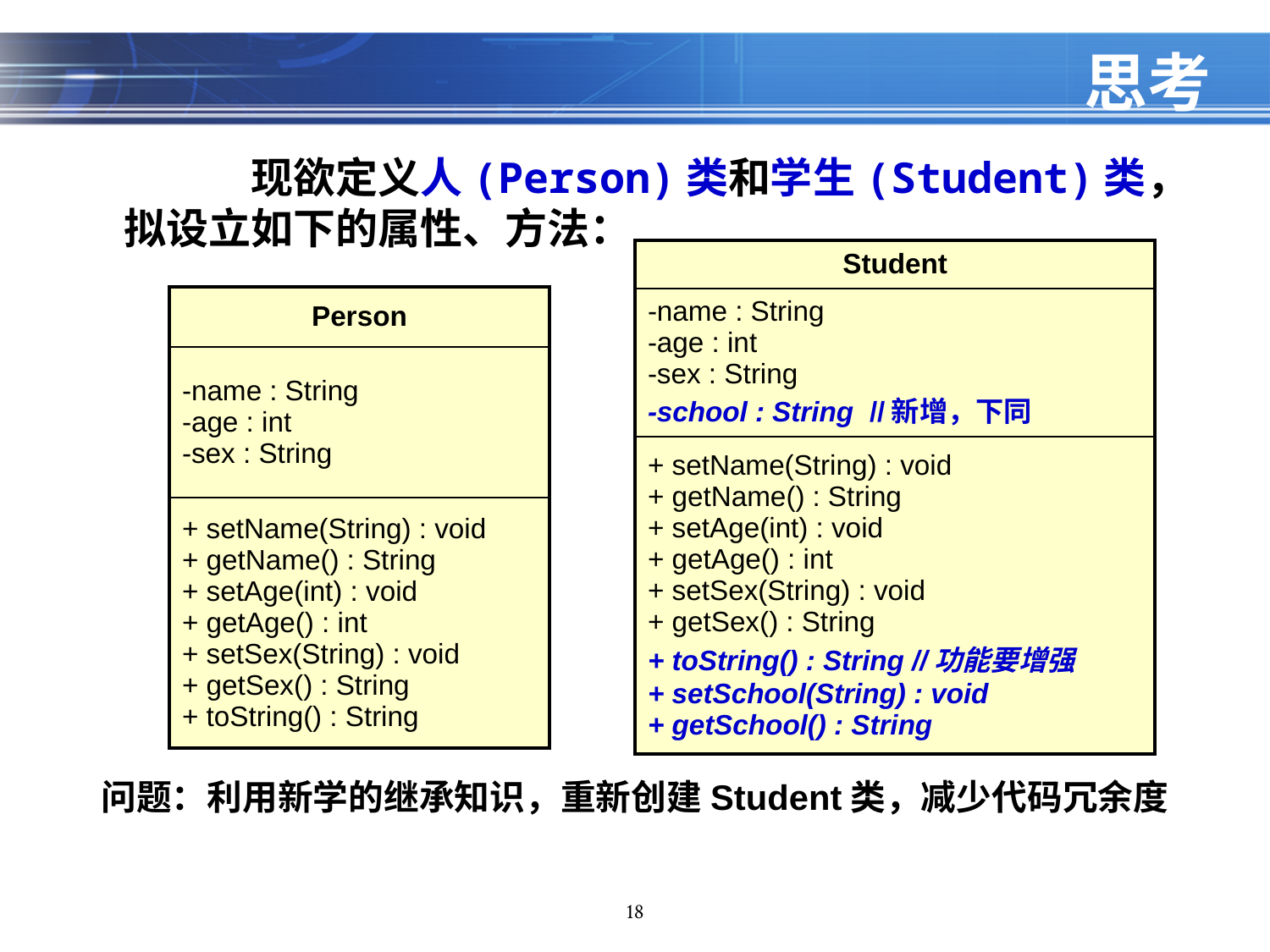

思考
		现欲定义人(Person)类和学生(Student)类，拟设立如下的属性、方法：
| Student |
| --- |
| -name : String -age : int -sex : String -school : String //新增，下同 |
| + setName(String) : void + getName() : String + setAge(int) : void + getAge() : int + setSex(String) : void + getSex() : String + toString() : String //功能要增强 + setSchool(String) : void + getSchool() : String |
| Person |
| --- |
| -name : String -age : int -sex : String |
| + setName(String) : void + getName() : String + setAge(int) : void + getAge() : int + setSex(String) : void + getSex() : String + toString() : String |
问题：利用新学的继承知识，重新创建Student类，减少代码冗余度
18